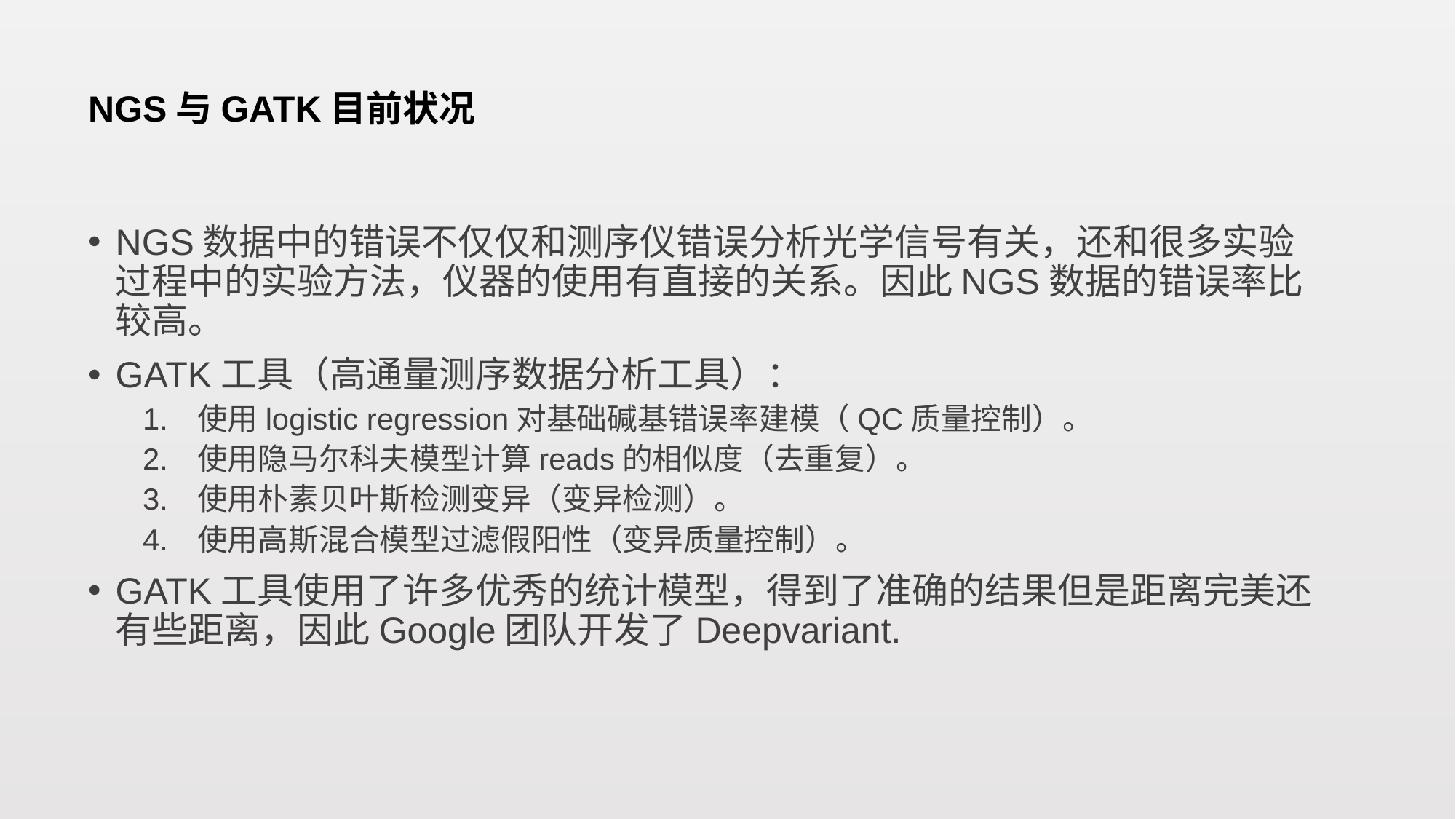

# NGS与GATK目前状况
NGS数据中的错误不仅仅和测序仪错误分析光学信号有关，还和很多实验过程中的实验方法，仪器的使用有直接的关系。因此NGS数据的错误率比较高。
GATK工具（高通量测序数据分析工具）：
使用logistic regression对基础碱基错误率建模（QC质量控制）。
使用隐马尔科夫模型计算reads的相似度（去重复）。
使用朴素贝叶斯检测变异（变异检测）。
使用高斯混合模型过滤假阳性（变异质量控制）。
GATK工具使用了许多优秀的统计模型，得到了准确的结果但是距离完美还有些距离，因此Google团队开发了Deepvariant.